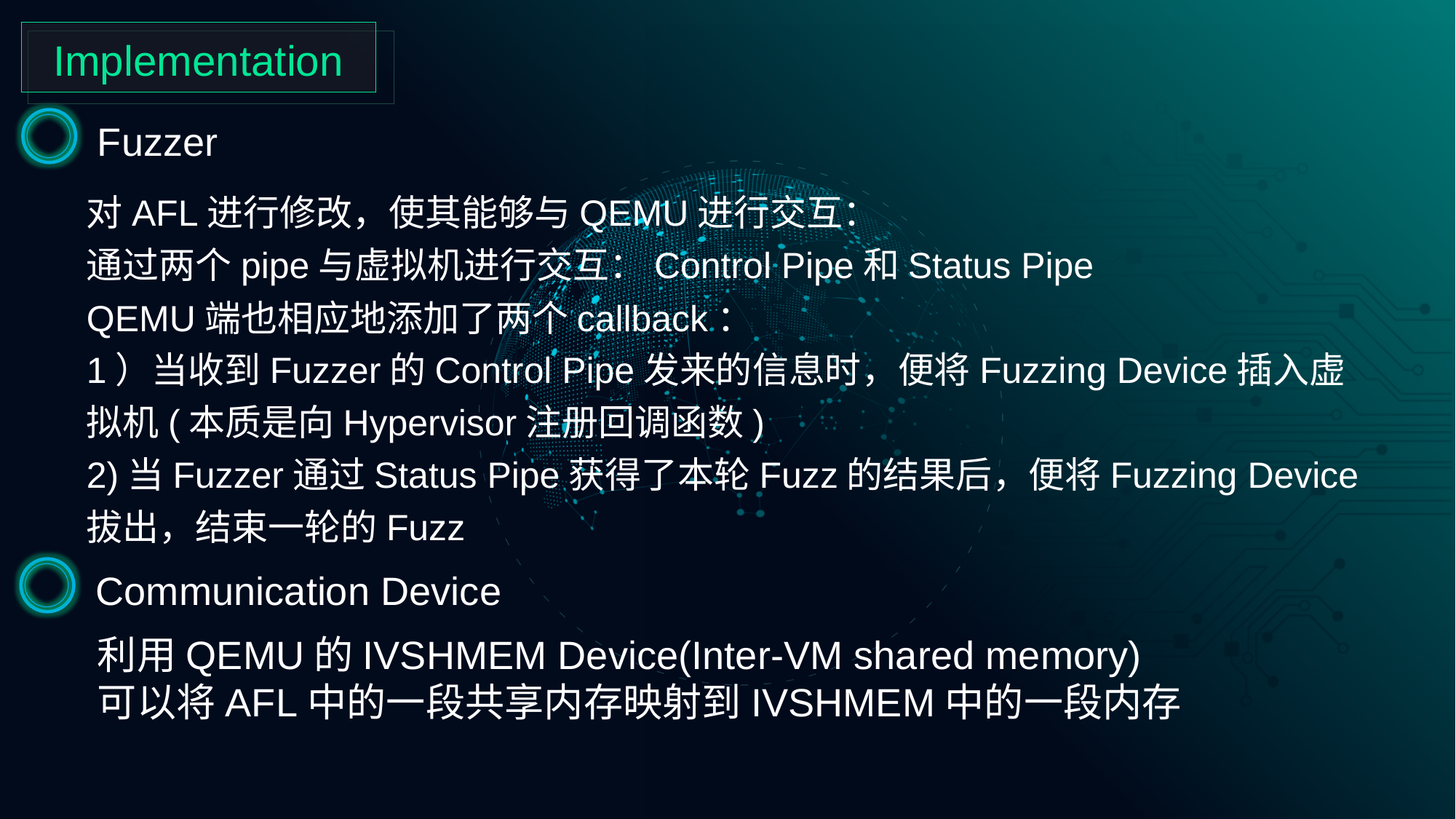

Implementation

Fuzzer
对AFL进行修改，使其能够与QEMU进行交互：
通过两个pipe与虚拟机进行交互：Control Pipe和Status Pipe
QEMU端也相应地添加了两个callback：
1）当收到Fuzzer的Control Pipe发来的信息时，便将Fuzzing Device插入虚拟机(本质是向Hypervisor注册回调函数)
2)当Fuzzer通过Status Pipe获得了本轮Fuzz的结果后，便将Fuzzing Device拔出，结束一轮的Fuzz

Communication Device
利用QEMU的IVSHMEM Device(Inter-VM shared memory)
可以将AFL中的一段共享内存映射到IVSHMEM中的一段内存